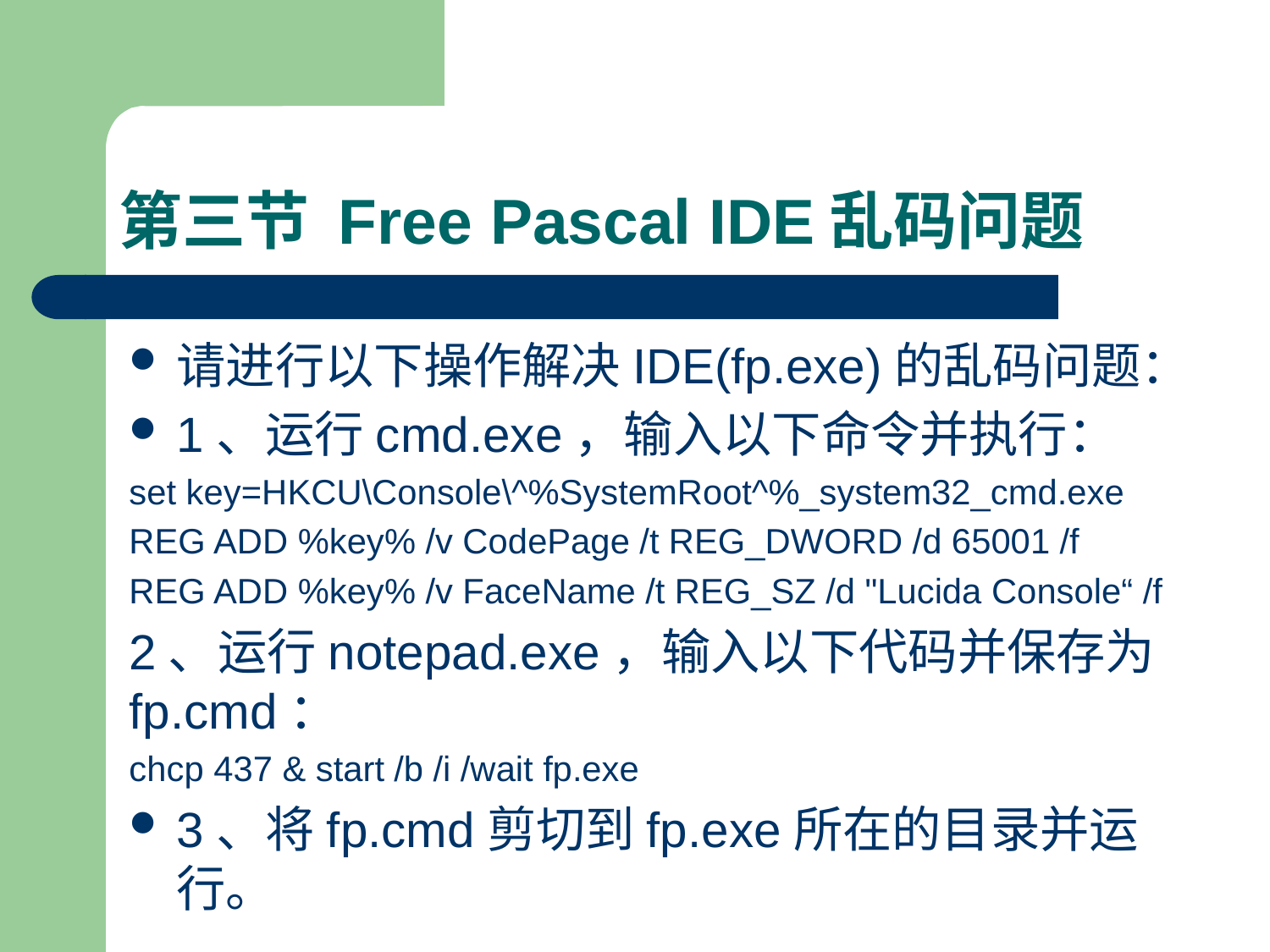

# 第三节 Free Pascal IDE乱码问题
请进行以下操作解决IDE(fp.exe)的乱码问题：
1、运行cmd.exe，输入以下命令并执行：
set key=HKCU\Console\^%SystemRoot^%_system32_cmd.exe
REG ADD %key% /v CodePage /t REG_DWORD /d 65001 /f
REG ADD %key% /v FaceName /t REG_SZ /d "Lucida Console“ /f
2、运行notepad.exe，输入以下代码并保存为fp.cmd：
chcp 437 & start /b /i /wait fp.exe
3、将fp.cmd剪切到fp.exe所在的目录并运行。